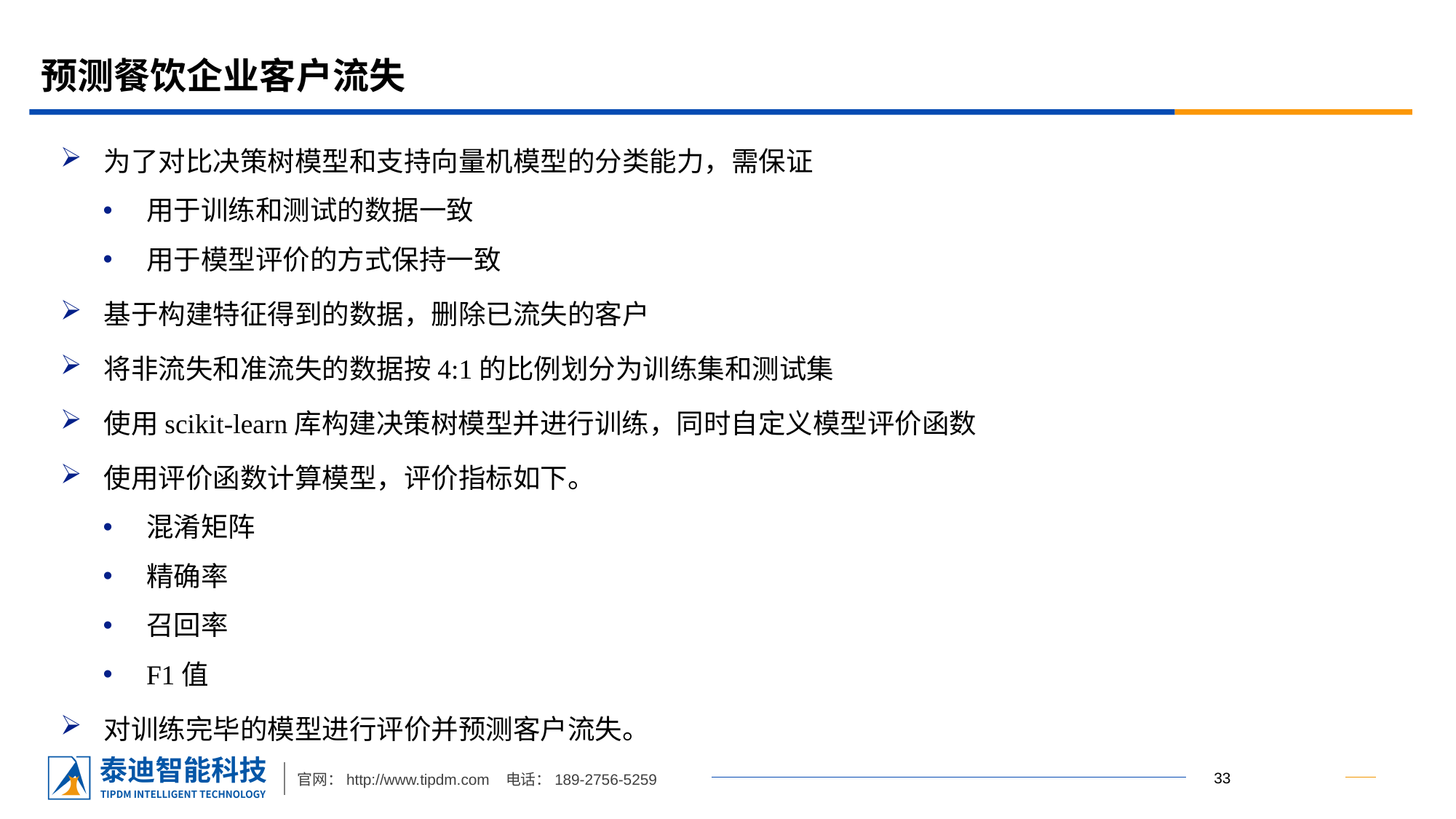

# 预测餐饮企业客户流失
为了对比决策树模型和支持向量机模型的分类能力，需保证
用于训练和测试的数据一致
用于模型评价的方式保持一致
基于构建特征得到的数据，删除已流失的客户
将非流失和准流失的数据按4:1的比例划分为训练集和测试集
使用scikit-learn库构建决策树模型并进行训练，同时自定义模型评价函数
使用评价函数计算模型，评价指标如下。
混淆矩阵
精确率
召回率
F1值
对训练完毕的模型进行评价并预测客户流失。